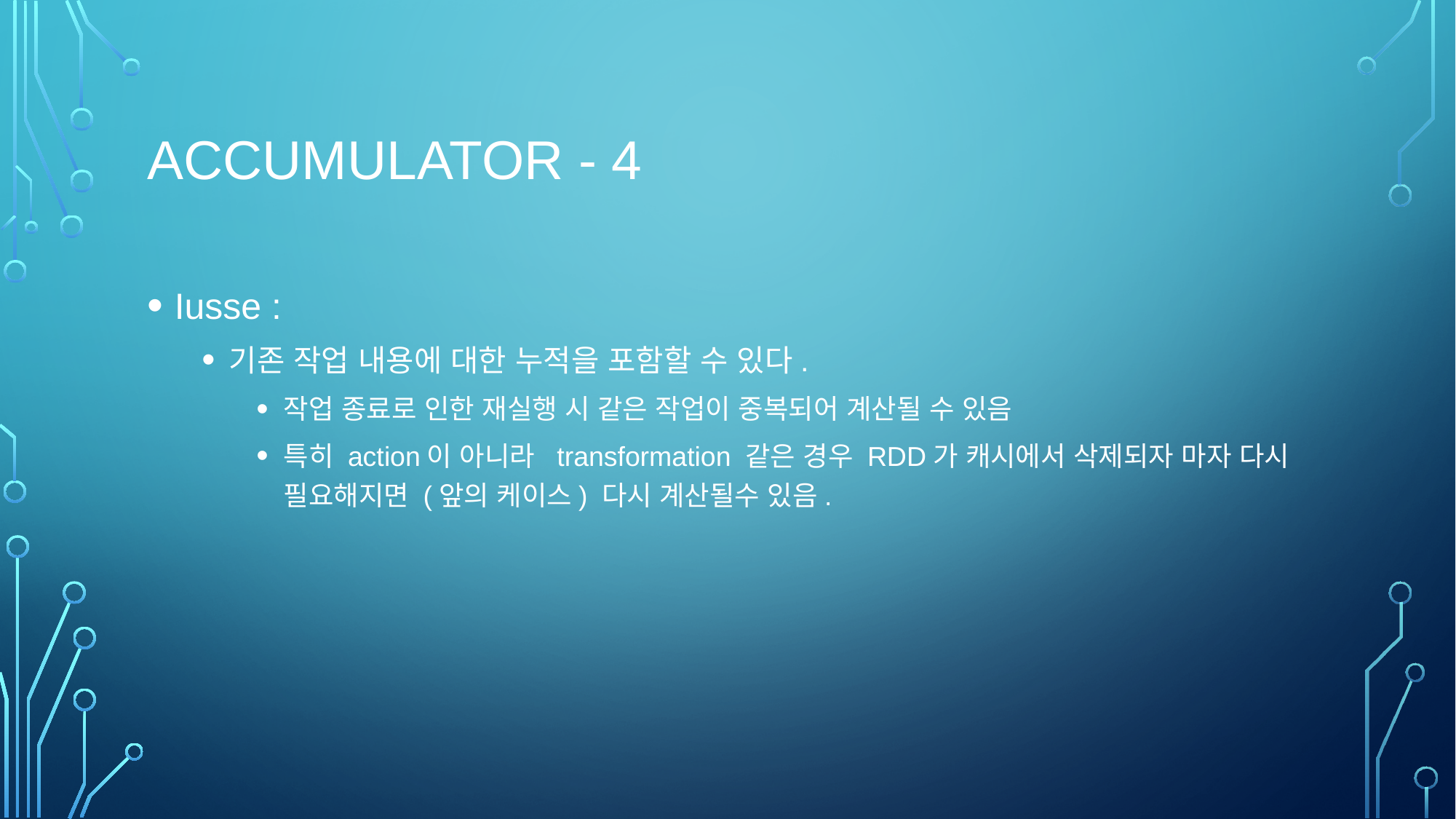

# Accumulator - 4
Iusse :
기존 작업 내용에 대한 누적을 포함할 수 있다.
작업 종료로 인한 재실행 시 같은 작업이 중복되어 계산될 수 있음
특히 action이 아니라  transformation 같은 경우 RDD가 캐시에서 삭제되자 마자 다시 필요해지면 (앞의 케이스) 다시 계산될수 있음.